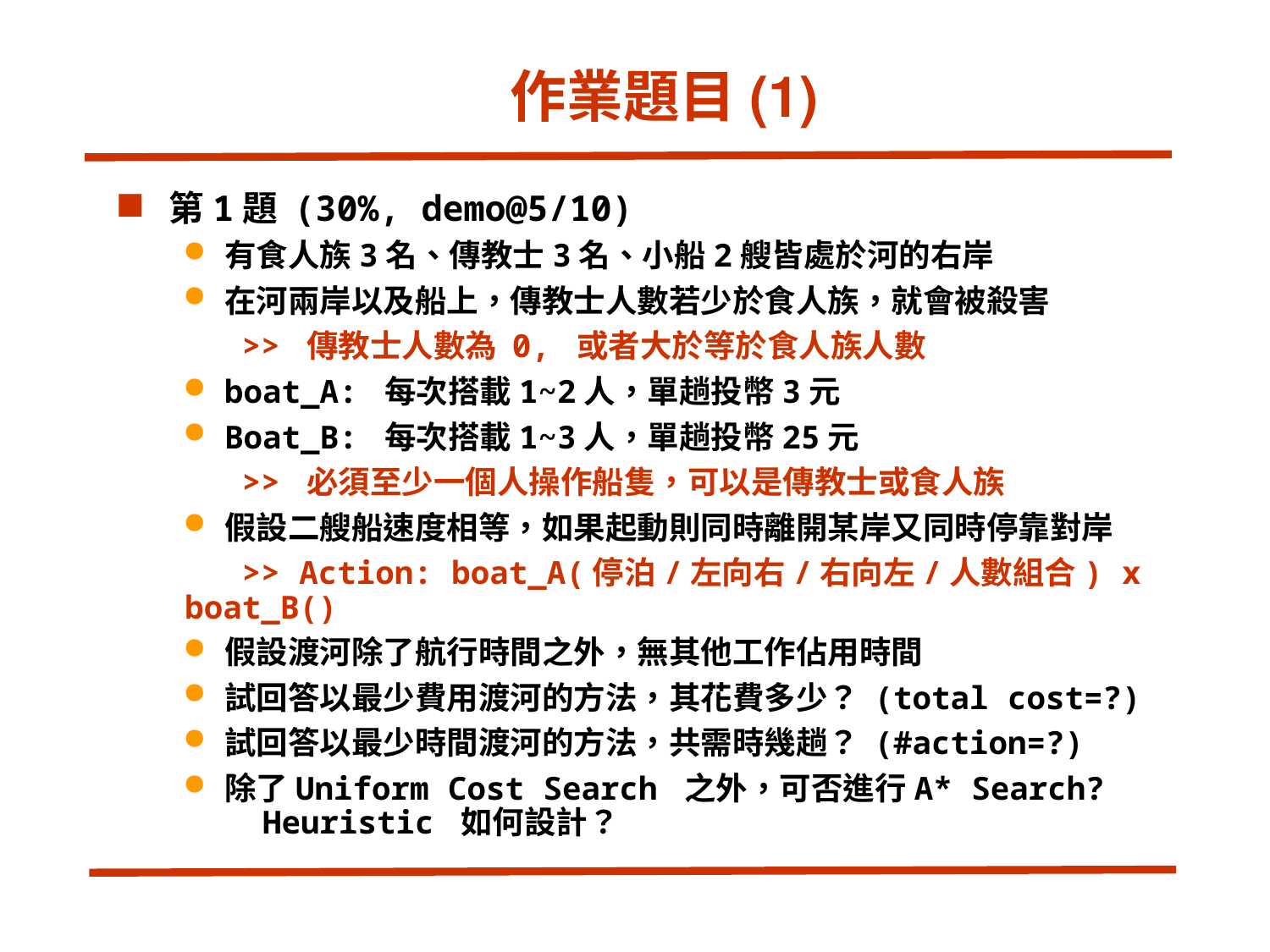

# 作業題目(1)
第1題 (30%, demo@5/10)
有食人族3名、傳教士3名、小船2艘皆處於河的右岸
在河兩岸以及船上，傳教士人數若少於食人族，就會被殺害
   >> 傳教士人數為 0, 或者大於等於食人族人數
boat_A: 每次搭載1~2人，單趟投幣3元
Boat_B: 每次搭載1~3人，單趟投幣25元
   >> 必須至少一個人操作船隻，可以是傳教士或食人族
假設二艘船速度相等，如果起動則同時離開某岸又同時停靠對岸
   >> Action: boat_A(停泊/左向右/右向左/人數組合) x boat_B()
假設渡河除了航行時間之外，無其他工作佔用時間
試回答以最少費用渡河的方法，其花費多少？ (total cost=?)
試回答以最少時間渡河的方法，共需時幾趟？ (#action=?)
除了Uniform Cost Search 之外，可否進行A* Search?      Heuristic 如何設計？